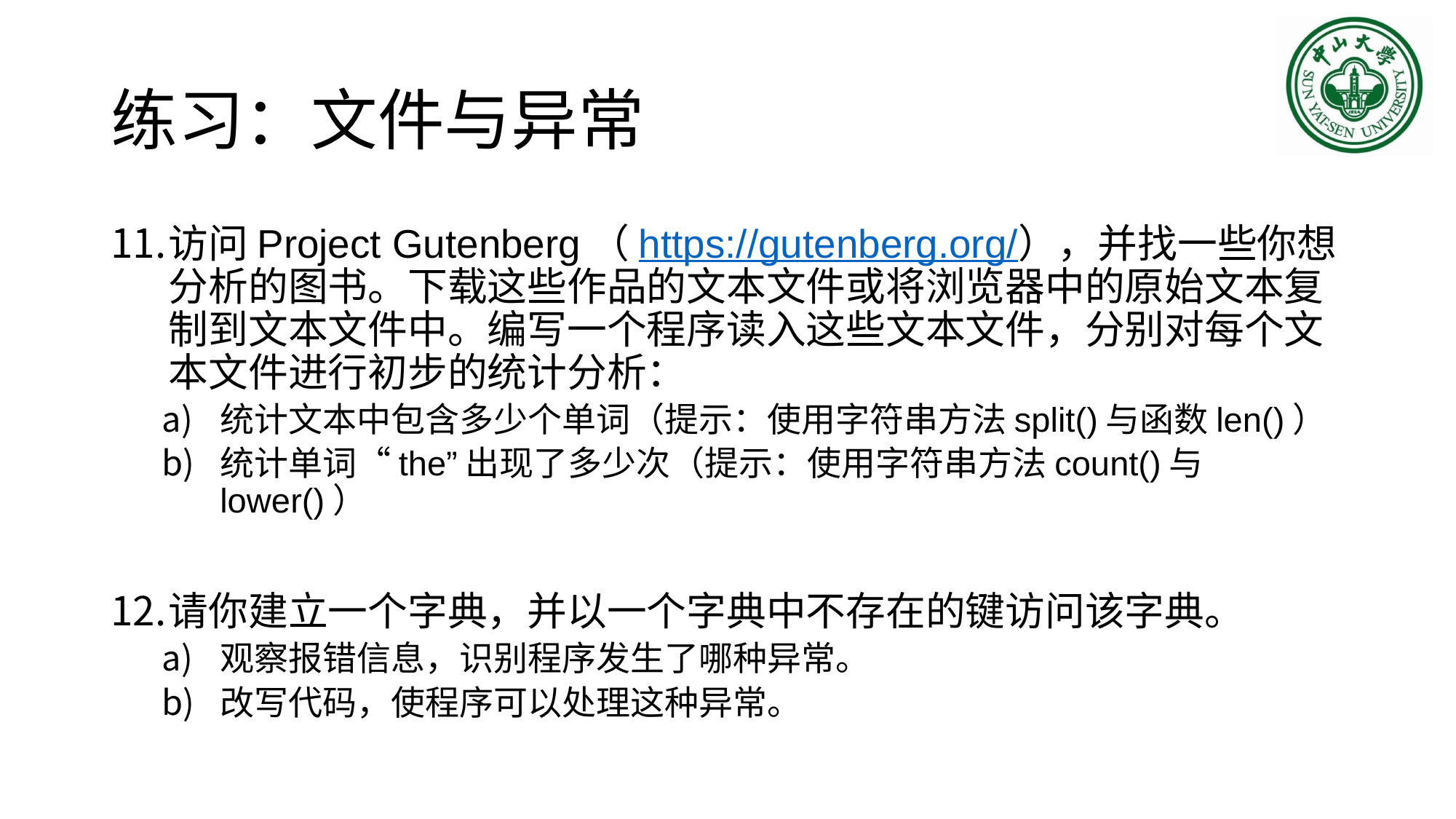

# 练习：文件与异常
访问Project Gutenberg（https://gutenberg.org/），并找一些你想分析的图书。下载这些作品的文本文件或将浏览器中的原始文本复制到文本文件中。编写一个程序读入这些文本文件，分别对每个文本文件进行初步的统计分析：
统计文本中包含多少个单词（提示：使用字符串方法split()与函数len()）
统计单词“the”出现了多少次（提示：使用字符串方法count()与lower()）

请你建立一个字典，并以一个字典中不存在的键访问该字典。
观察报错信息，识别程序发生了哪种异常。
改写代码，使程序可以处理这种异常。